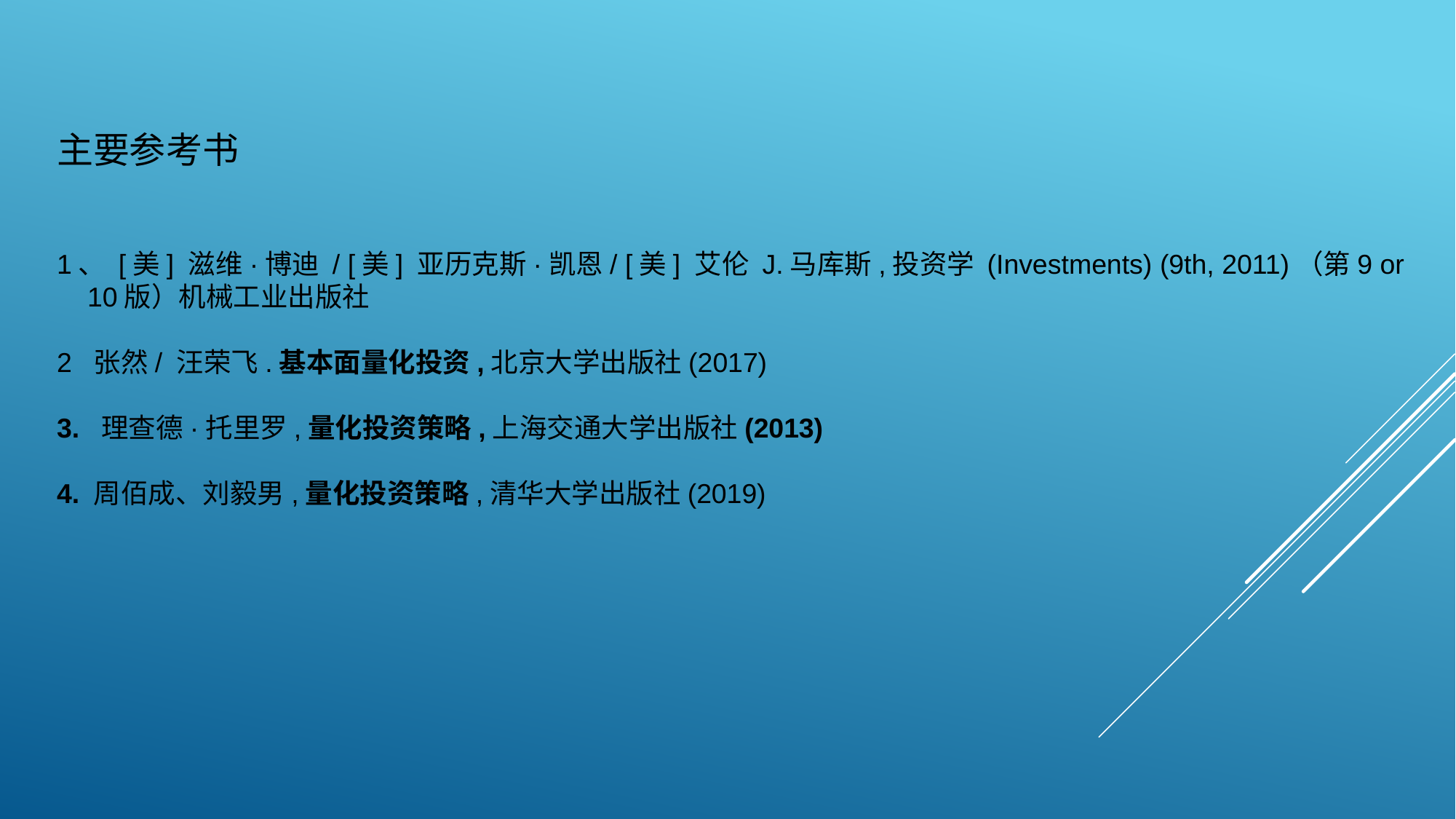

主要参考书

1、 [美] 滋维·博迪 / [美] 亚历克斯·凯恩/ [美] 艾伦 J.马库斯,投资学 (Investments) (9th, 2011)（第9 or
    10版）机械工业出版社

2  张然/ 汪荣飞.基本面量化投资,北京大学出版社(2017)

3.  理查德·托里罗,量化投资策略,上海交通大学出版社(2013)

4. 周佰成、刘毅男,量化投资策略,清华大学出版社(2019)